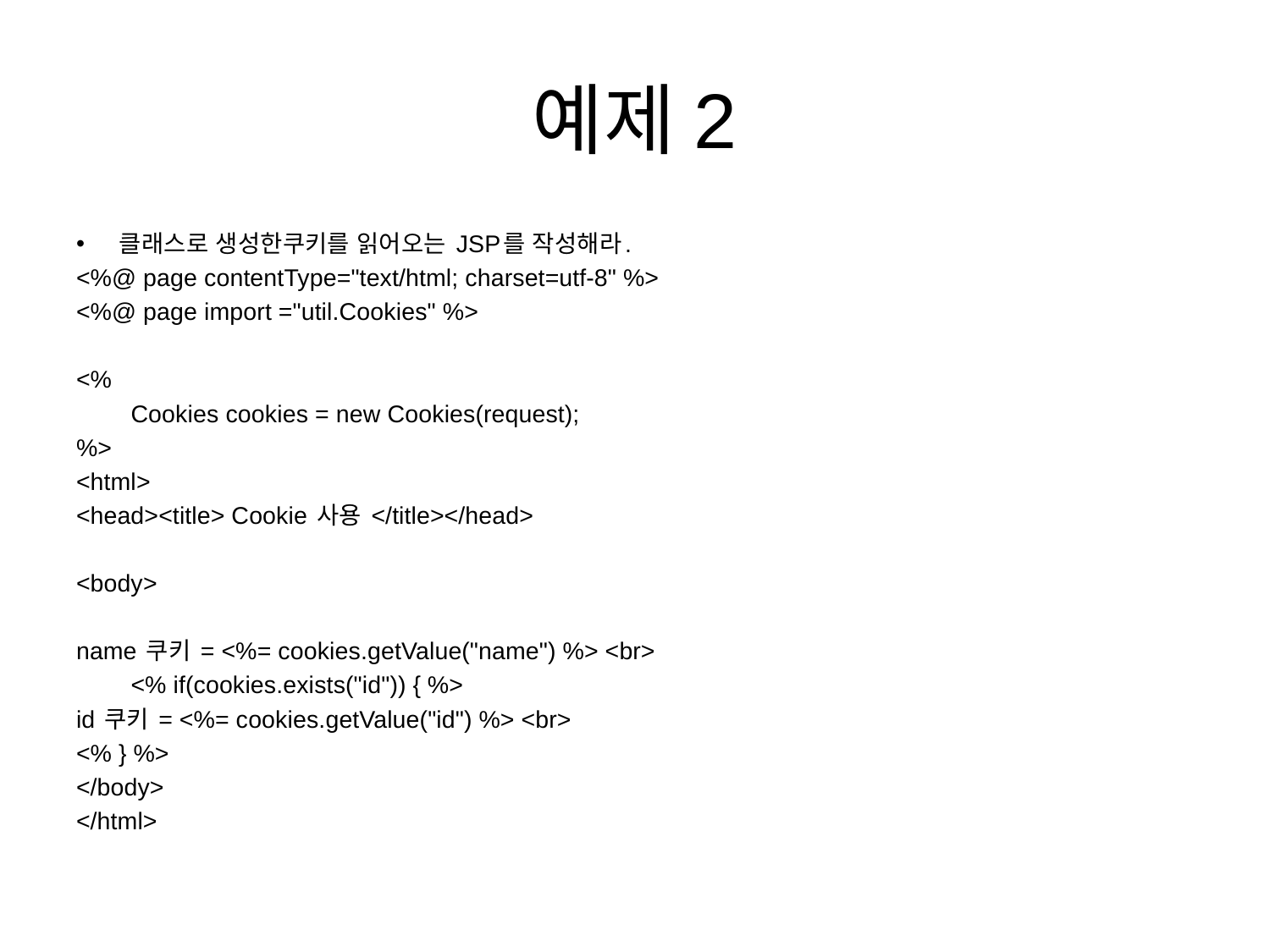

# 예제2
클래스로 생성한쿠키를 읽어오는 JSP를 작성해라.
<%@ page contentType="text/html; charset=utf-8" %>
<%@ page import ="util.Cookies" %>

<%
	Cookies cookies = new Cookies(request);
%>
<html>
<head><title> Cookie 사용 </title></head>

<body>

name 쿠키 = <%= cookies.getValue("name") %> <br>
	<% if(cookies.exists("id")) { %>
id 쿠키 = <%= cookies.getValue("id") %> <br>
<% } %>
</body>
</html>